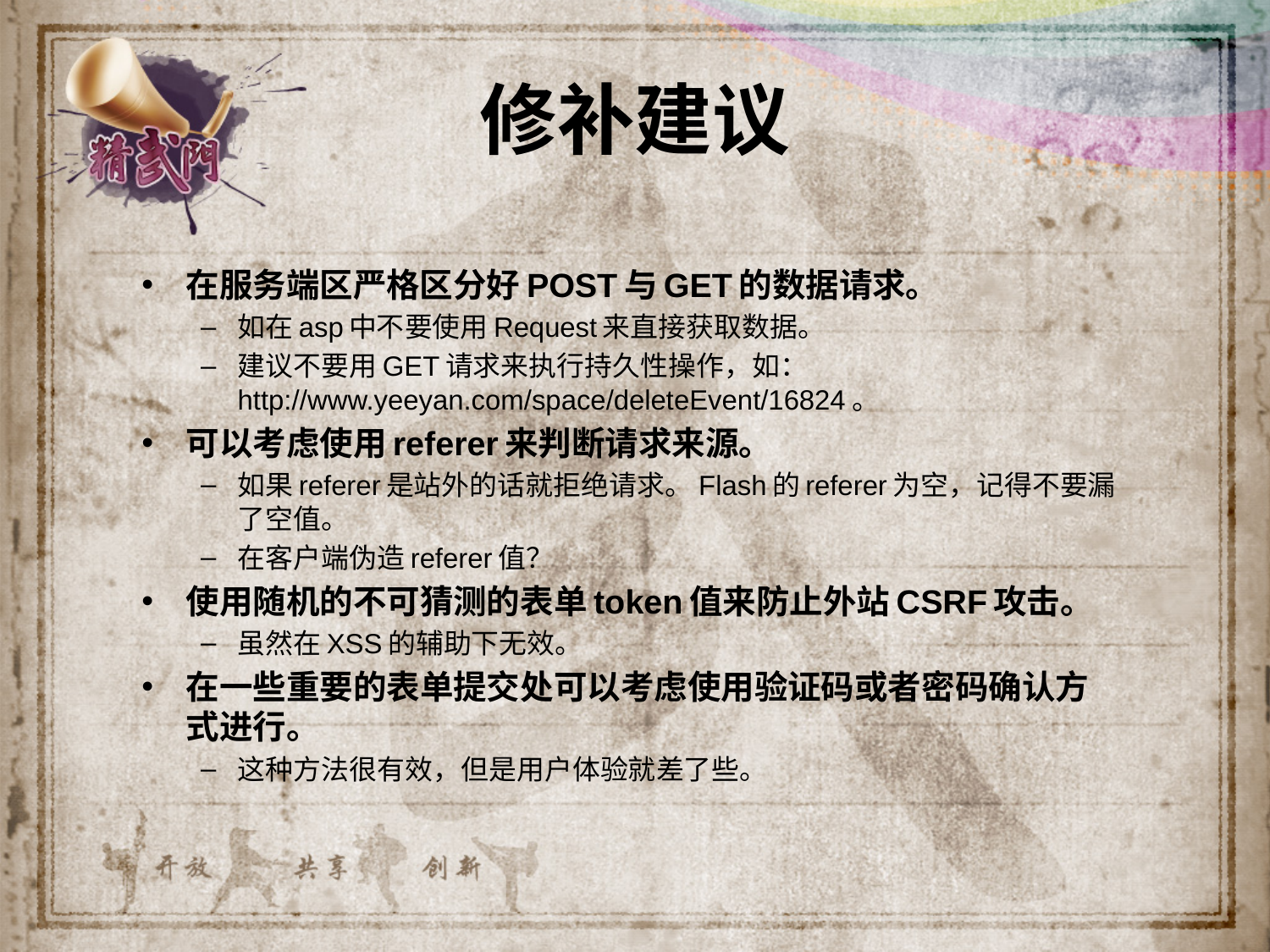

# 修补建议
在服务端区严格区分好POST与GET的数据请求。
如在asp中不要使用Request来直接获取数据。
建议不要用GET请求来执行持久性操作，如： http://www.yeeyan.com/space/deleteEvent/16824。
可以考虑使用referer来判断请求来源。
如果referer是站外的话就拒绝请求。Flash的referer为空，记得不要漏了空值。
在客户端伪造referer值？
使用随机的不可猜测的表单token值来防止外站CSRF攻击。
虽然在XSS的辅助下无效。
在一些重要的表单提交处可以考虑使用验证码或者密码确认方式进行。
这种方法很有效，但是用户体验就差了些。